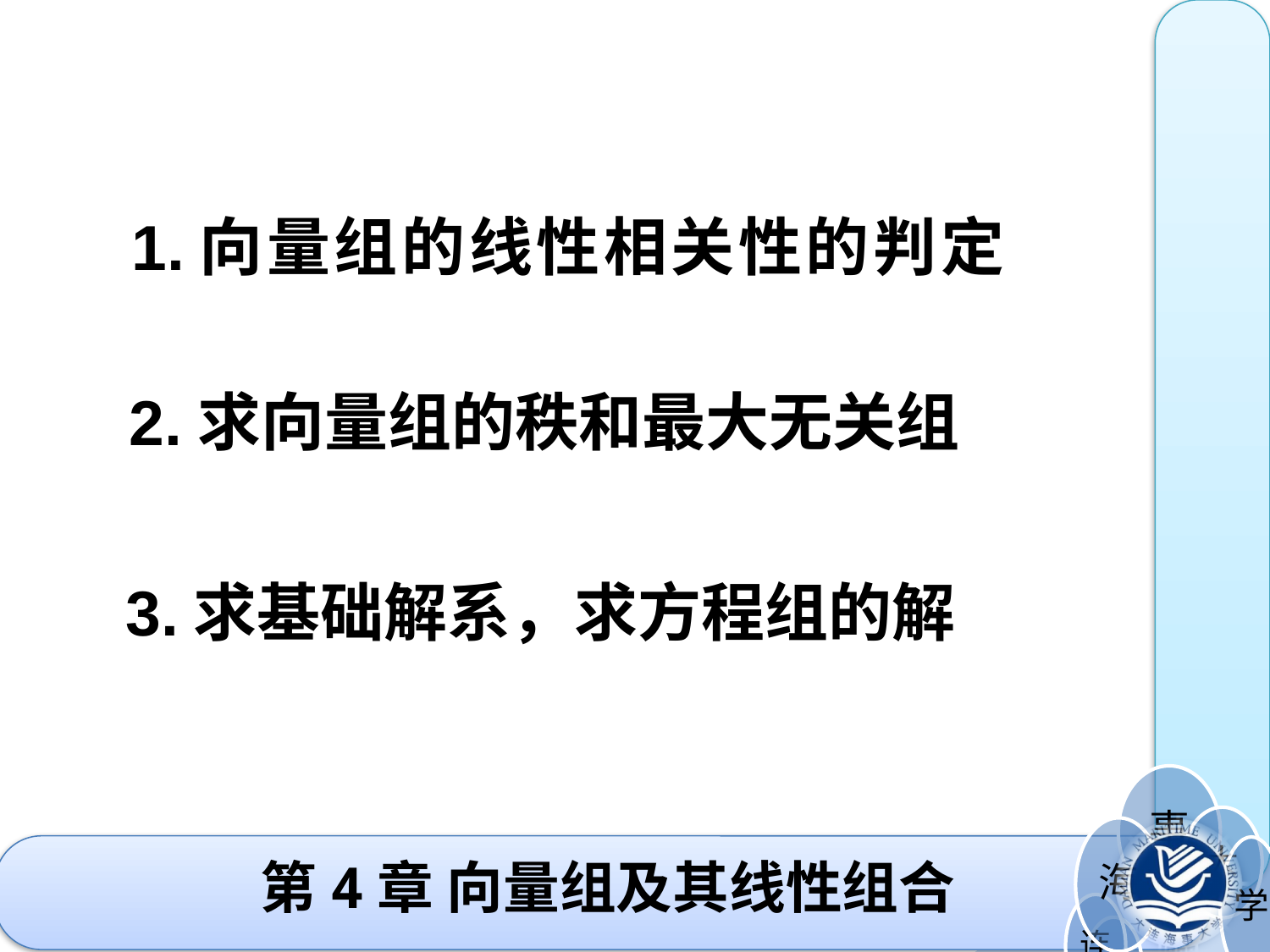

1.向量组的线性相关性的判定
2.求向量组的秩和最大无关组
3.求基础解系，求方程组的解
# 第4章 向量组及其线性组合